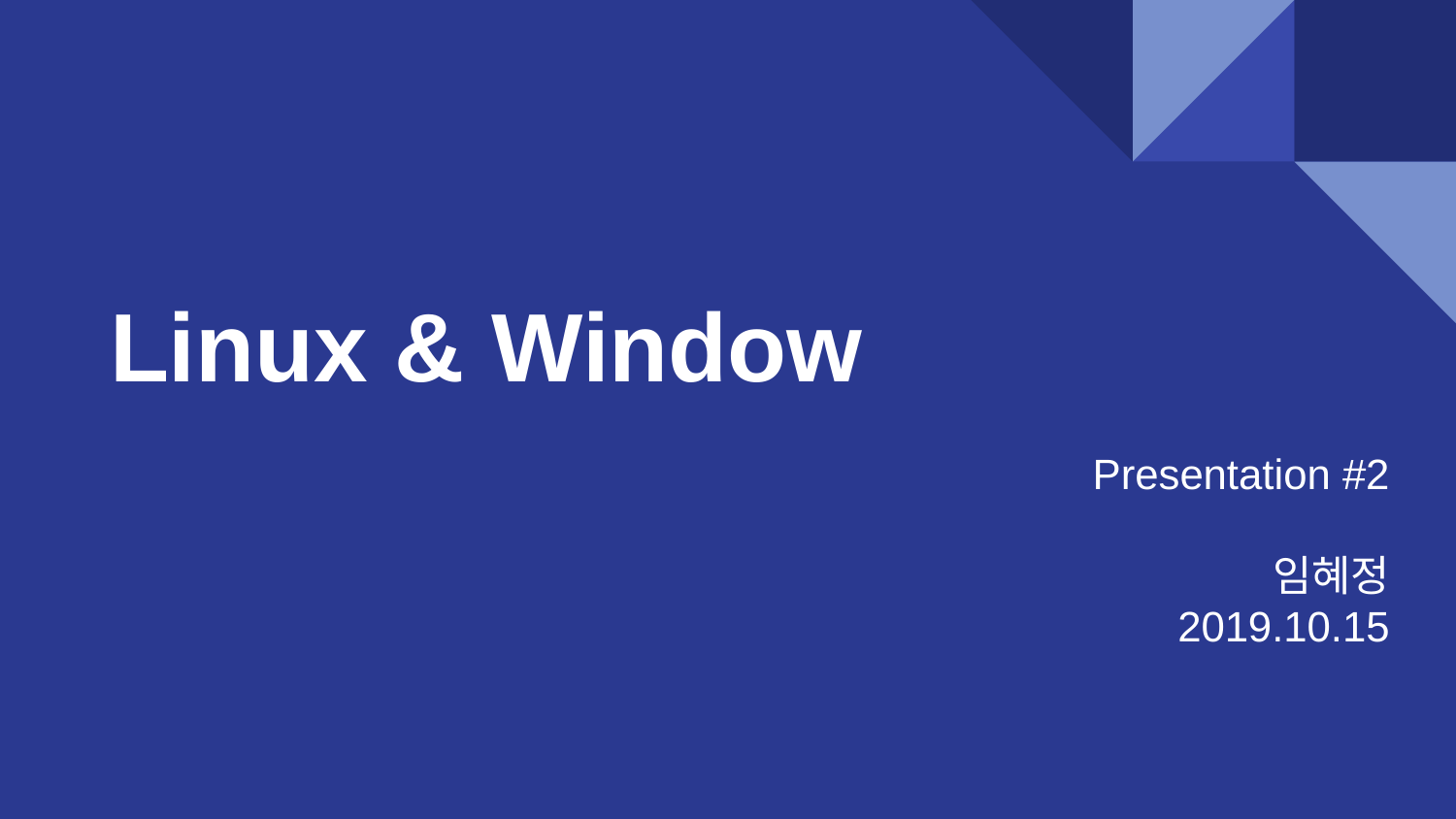

# Linux & Window
Presentation #2

임혜정
2019.10.15